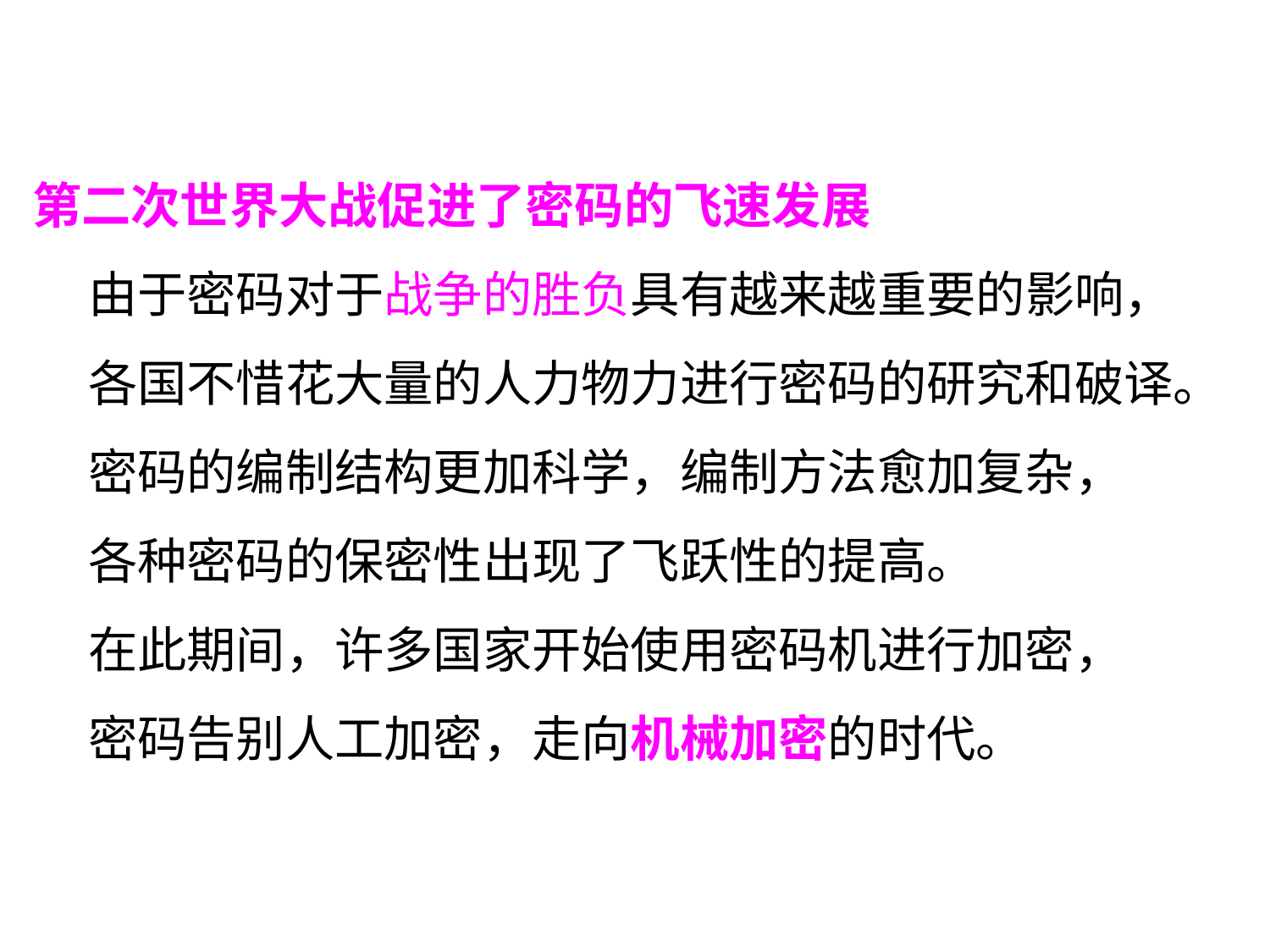

第二次世界大战促进了密码的飞速发展
    由于密码对于战争的胜负具有越来越重要的影响，
    各国不惜花大量的人力物力进行密码的研究和破译。
    密码的编制结构更加科学，编制方法愈加复杂，
    各种密码的保密性出现了飞跃性的提高。
    在此期间，许多国家开始使用密码机进行加密，
    密码告别人工加密，走向机械加密的时代。